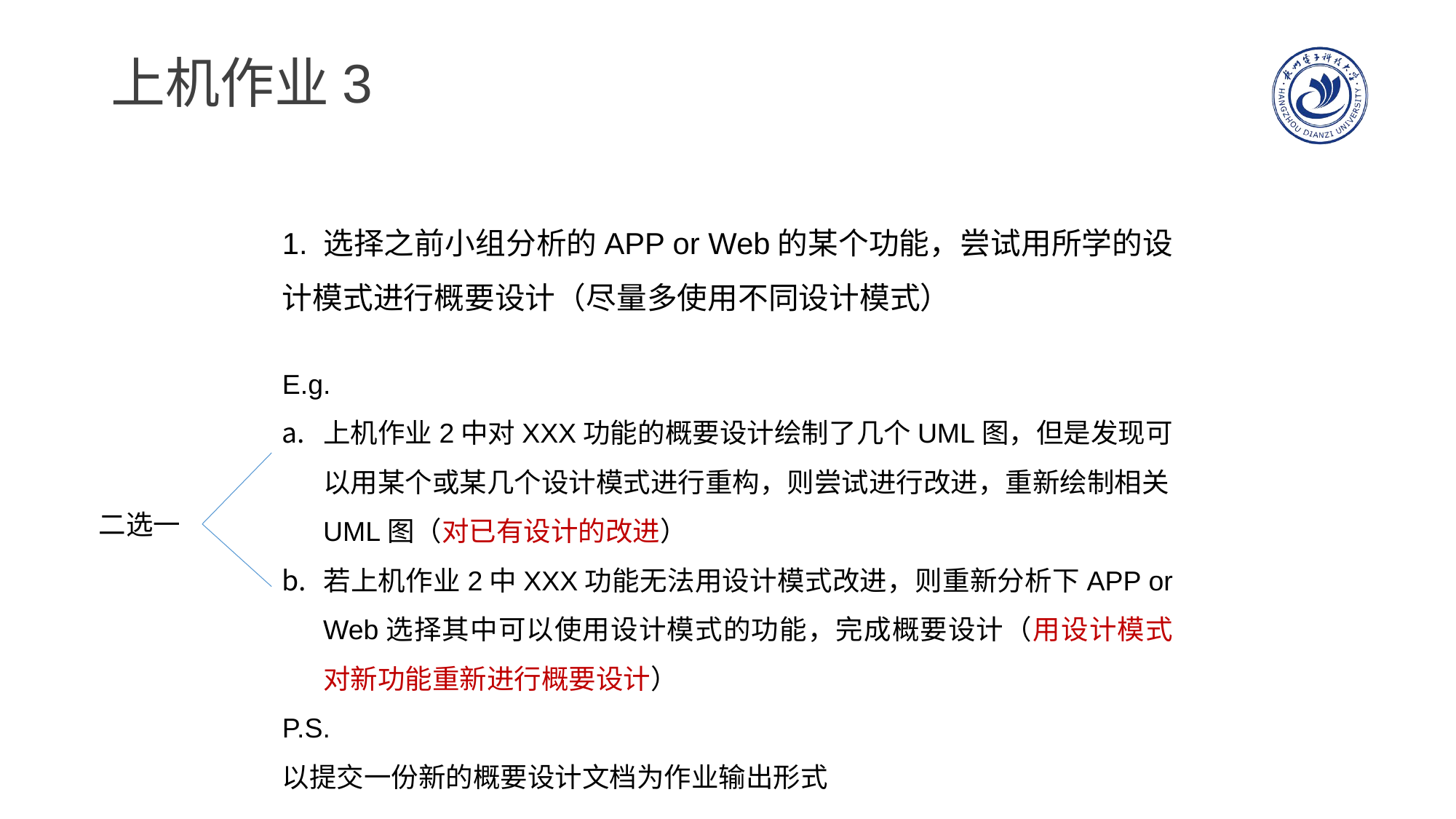

# 上机作业3
1. 选择之前小组分析的APP or Web的某个功能，尝试用所学的设计模式进行概要设计（尽量多使用不同设计模式）
E.g.
上机作业2中对XXX功能的概要设计绘制了几个UML图，但是发现可以用某个或某几个设计模式进行重构，则尝试进行改进，重新绘制相关UML图（对已有设计的改进）
若上机作业2中XXX功能无法用设计模式改进，则重新分析下APP or Web选择其中可以使用设计模式的功能，完成概要设计（用设计模式对新功能重新进行概要设计）
P.S.
以提交一份新的概要设计文档为作业输出形式
二选一